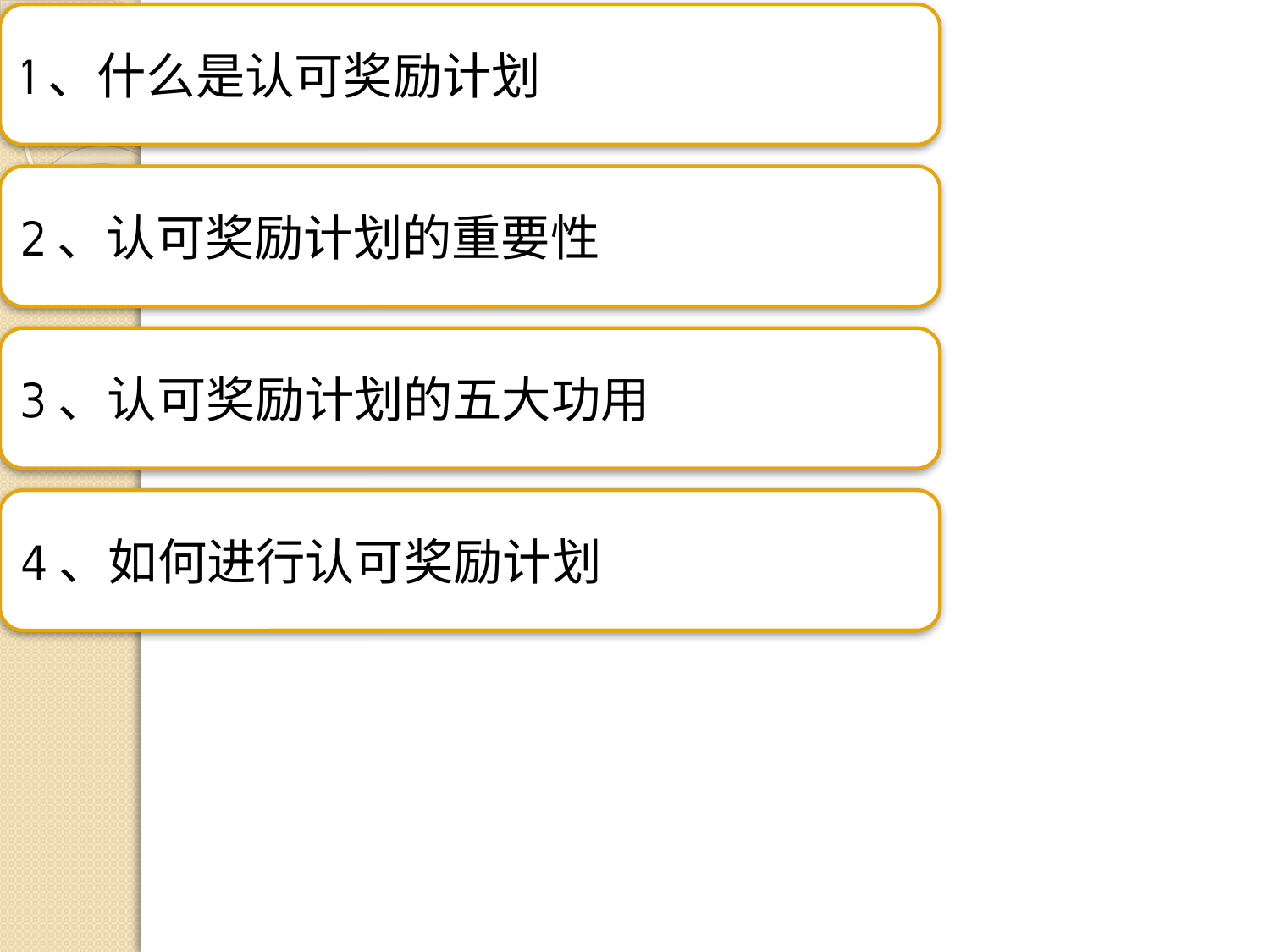

#
1、什么是认可奖励计划
2、认可奖励计划的重要性
3、认可奖励计划的五大功用
4、如何进行认可奖励计划
41